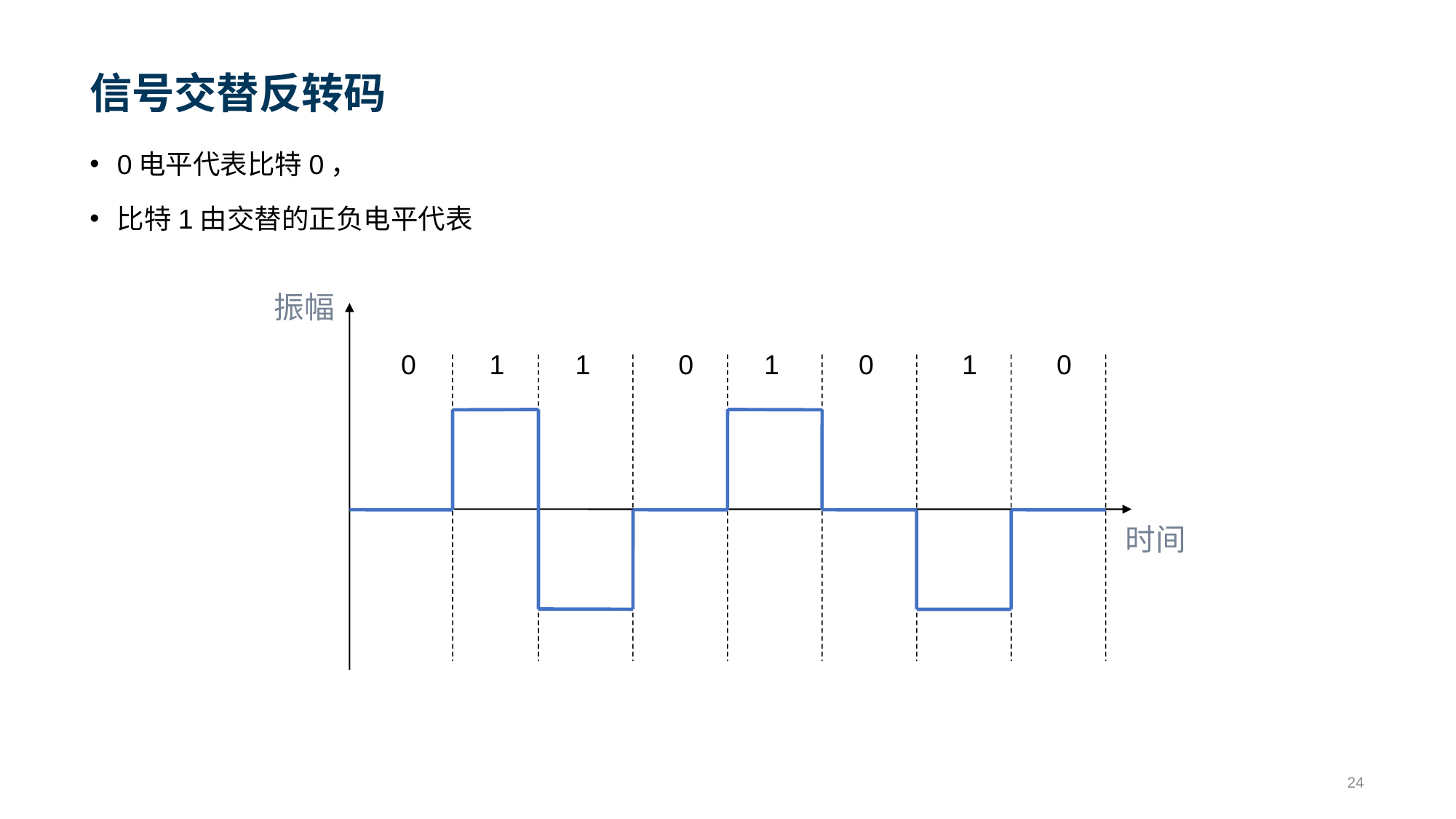

# 信号交替反转码
0电平代表比特0，
比特1由交替的正负电平代表

振幅

0
1
1
0
1
0
1
0

时间
24